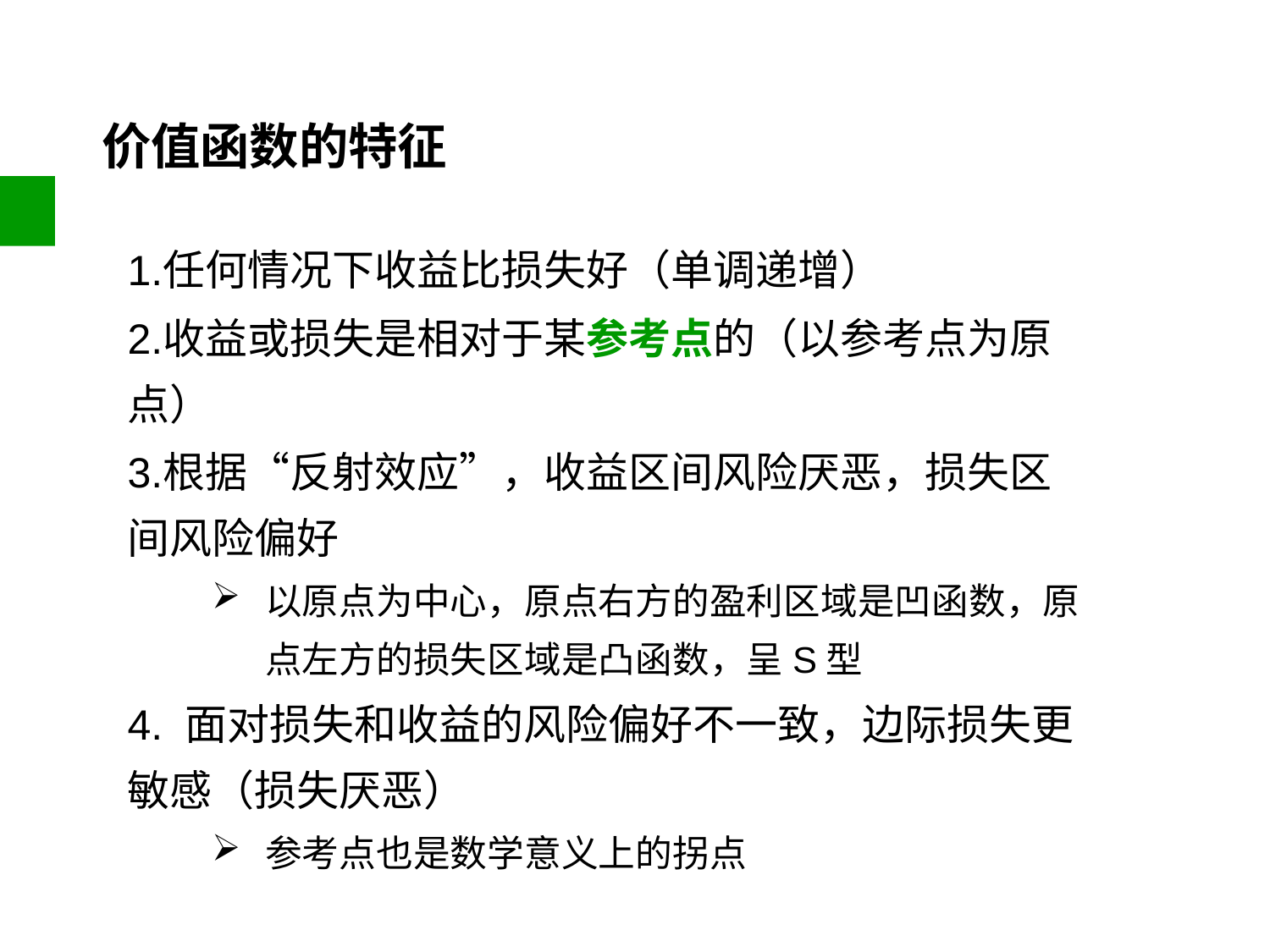

# 价值函数的特征

任何情况下收益比损失好（单调递增）
收益或损失是相对于某参考点的（以参考点为原点）
根据“反射效应”，收益区间风险厌恶，损失区间风险偏好
以原点为中心，原点右方的盈利区域是凹函数，原点左方的损失区域是凸函数，呈S型
4. 面对损失和收益的风险偏好不一致，边际损失更敏感（损失厌恶）
参考点也是数学意义上的拐点

16